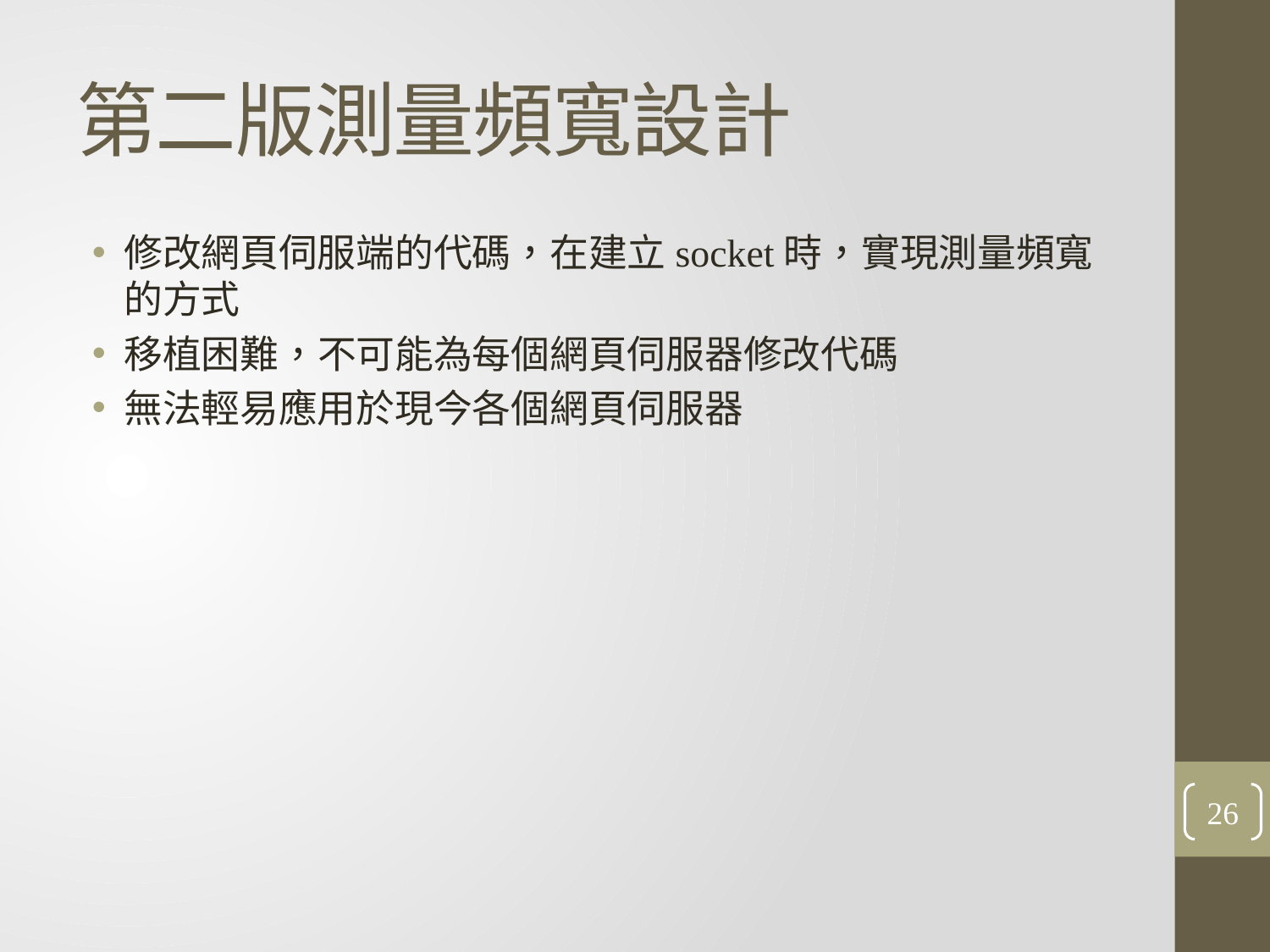

# 第二版測量頻寬設計
修改網頁伺服端的代碼，在建立socket時，實現測量頻寬的方式
移植困難，不可能為每個網頁伺服器修改代碼
無法輕易應用於現今各個網頁伺服器
26